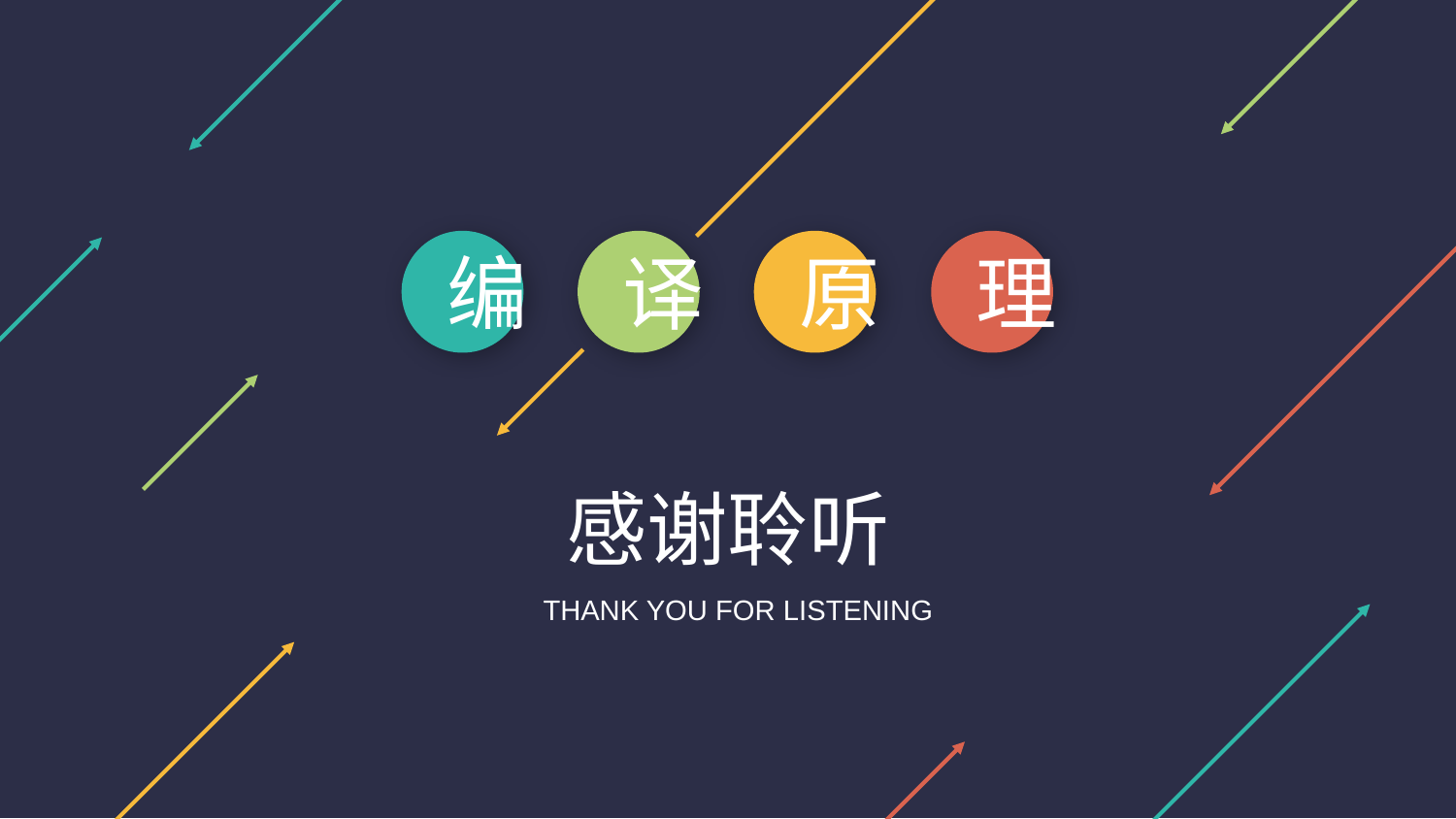

编
译
原
理
感谢聆听
THANK YOU FOR LISTENING